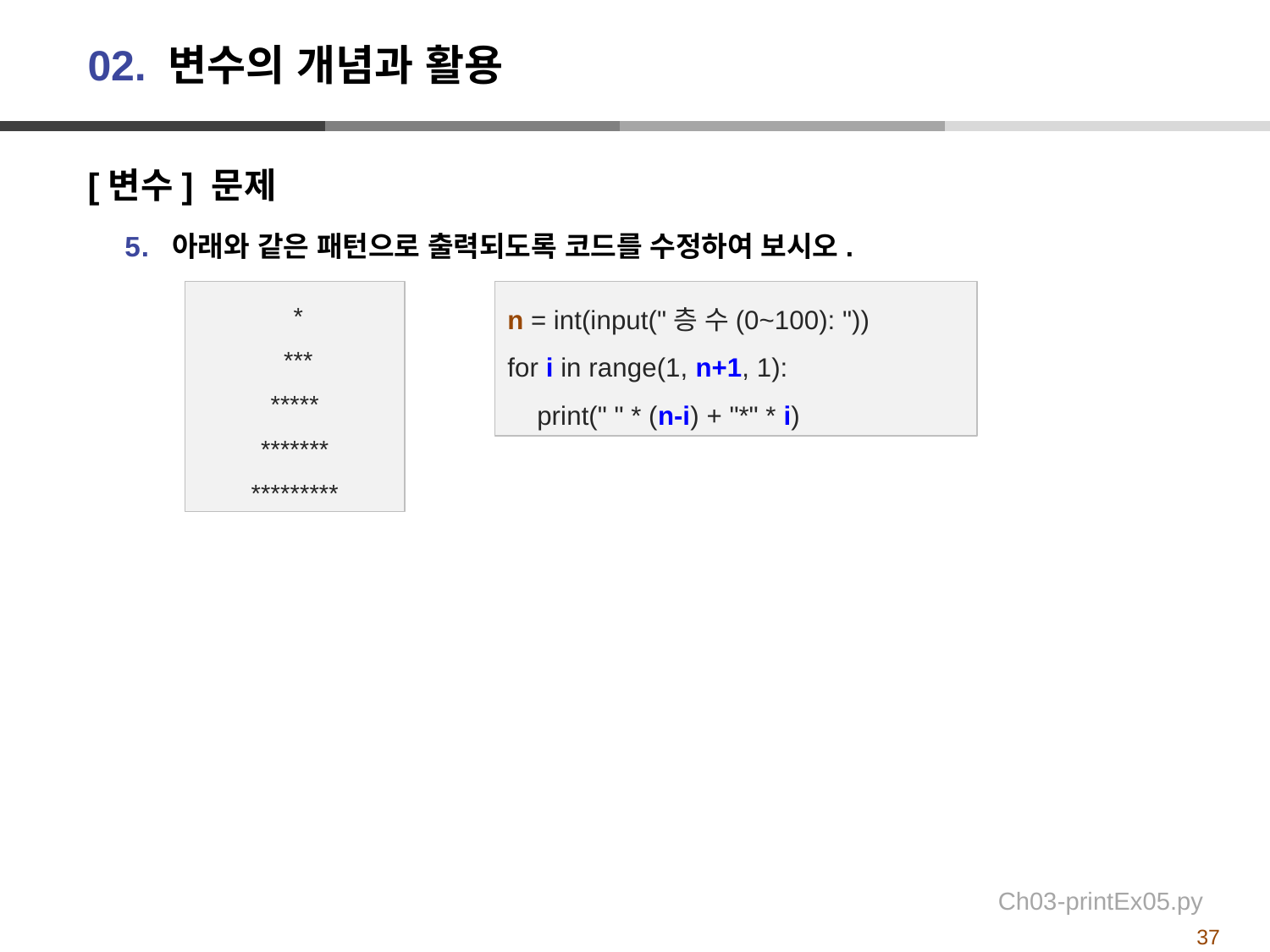

# 02. 변수의 개념과 활용
[변수] 문제
아래와 같은 패턴으로 출력되도록 코드를 수정하여 보시오.
n = int(input("층 수(0~100): "))
for i in range(1, n+1, 1):
    print(" " * (n-i) + "*" * i)
 *
 ***
*****
*******
*********
Ch03-printEx05.py